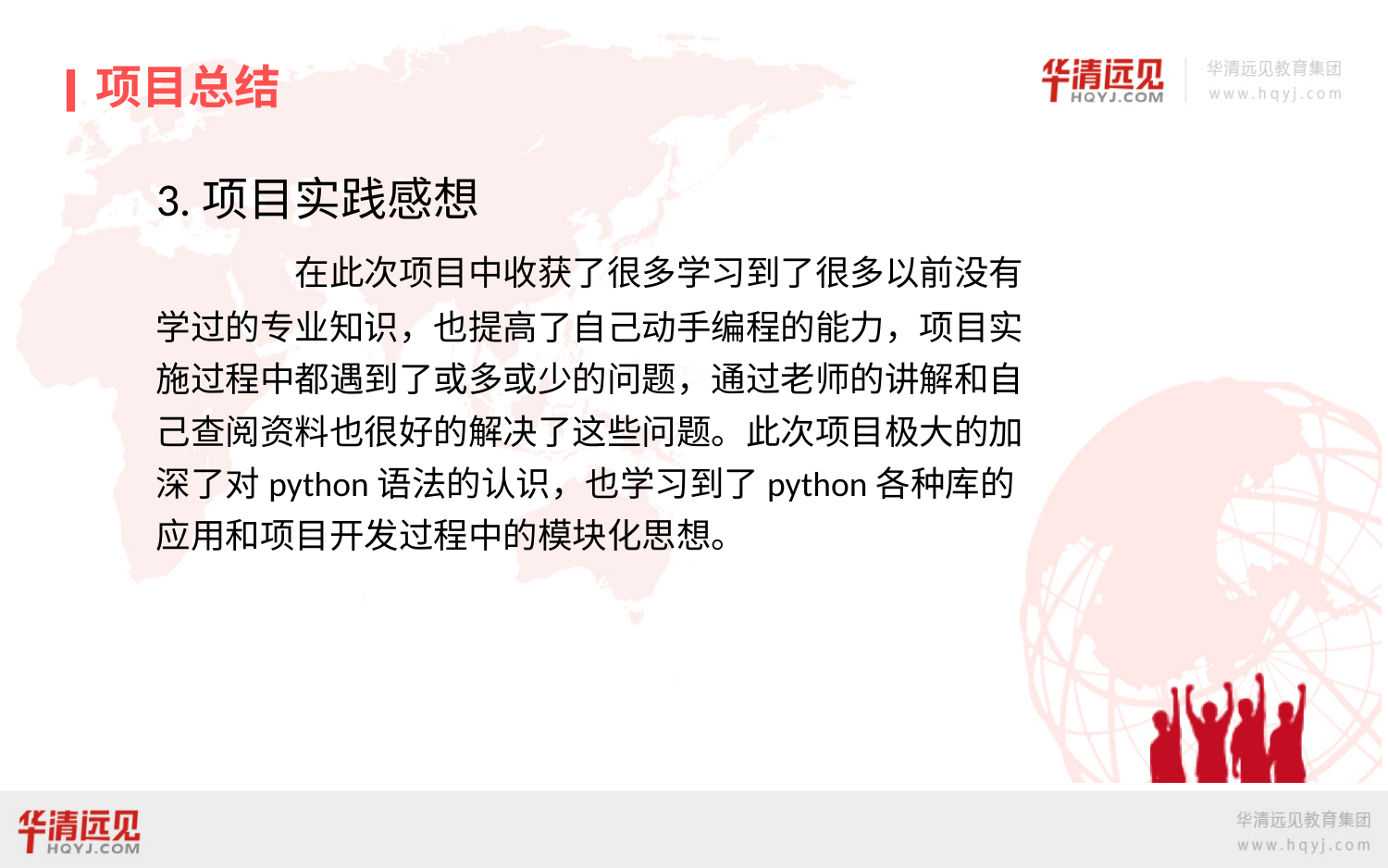

项目总结

3.项目实践感想
	在此次项目中收获了很多学习到了很多以前没有学过的专业知识，也提高了自己动手编程的能力，项目实施过程中都遇到了或多或少的问题，通过老师的讲解和自己查阅资料也很好的解决了这些问题。此次项目极大的加深了对python语法的认识，也学习到了python各种库的应用和项目开发过程中的模块化思想。